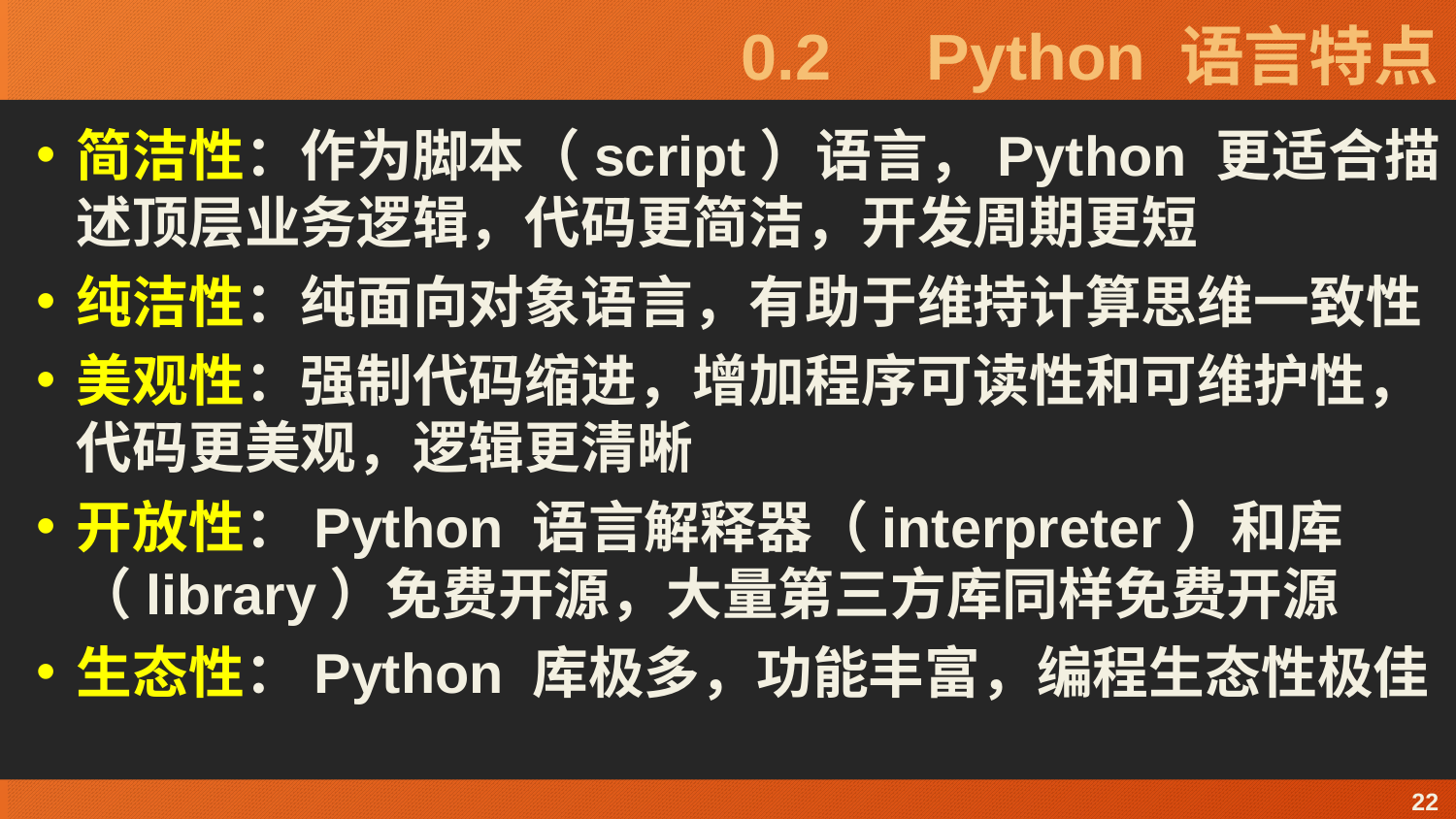

# 0.2　Python 语言特点
简洁性：作为脚本（script）语言，Python 更适合描述顶层业务逻辑，代码更简洁，开发周期更短
纯洁性：纯面向对象语言，有助于维持计算思维一致性
美观性：强制代码缩进，增加程序可读性和可维护性，代码更美观，逻辑更清晰
开放性：Python 语言解释器（interpreter）和库（library）免费开源，大量第三方库同样免费开源
生态性：Python 库极多，功能丰富，编程生态性极佳
22